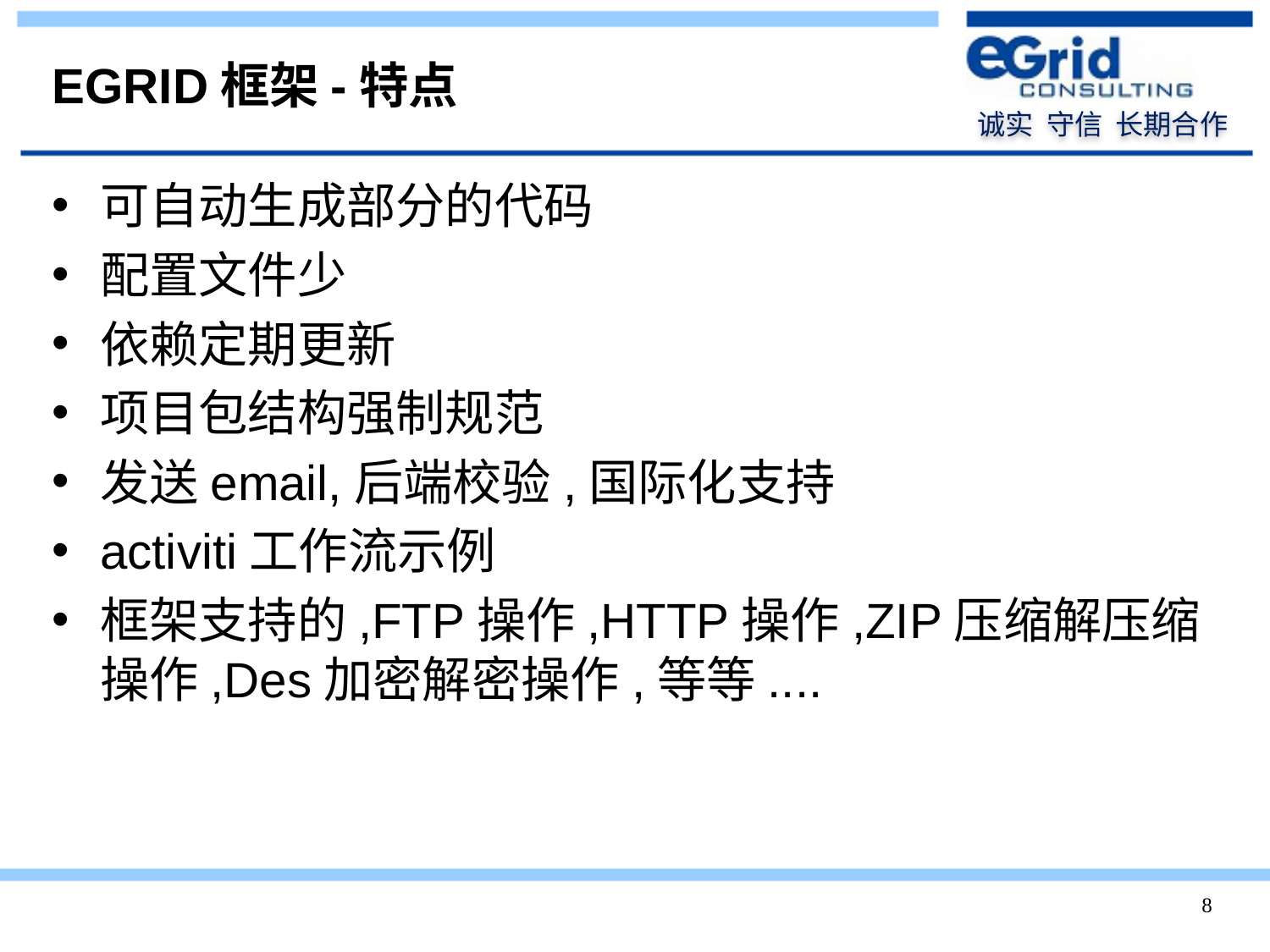

# EGRID框架-特点
可自动生成部分的代码
配置文件少
依赖定期更新
项目包结构强制规范
发送email,后端校验,国际化支持
activiti工作流示例
框架支持的,FTP操作,HTTP操作,ZIP压缩解压缩操作,Des加密解密操作,等等....

8